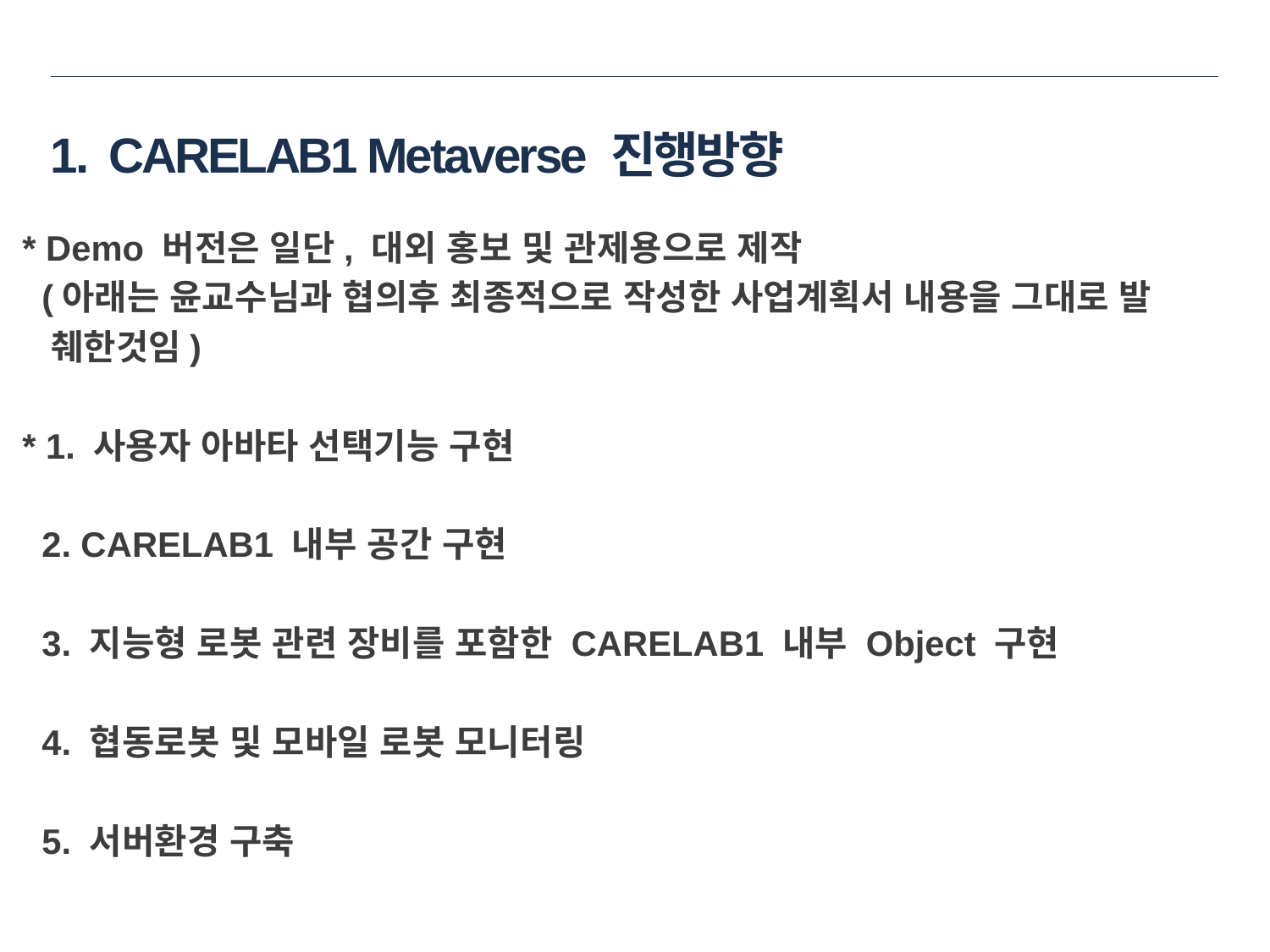

1.  CARELAB1 Metaverse 진행방향

 * Demo 버전은 일단, 대외 홍보 및 관제용으로 제작
   (아래는 윤교수님과 협의후 최종적으로 작성한 사업계획서 내용을 그대로 발
   췌한것임)

 * 1. 사용자 아바타 선택기능 구현

   2. CARELAB1 내부 공간 구현

   3. 지능형 로봇 관련 장비를 포함한 CARELAB1 내부 Object 구현

   4. 협동로봇 및 모바일 로봇 모니터링

   5. 서버환경 구축